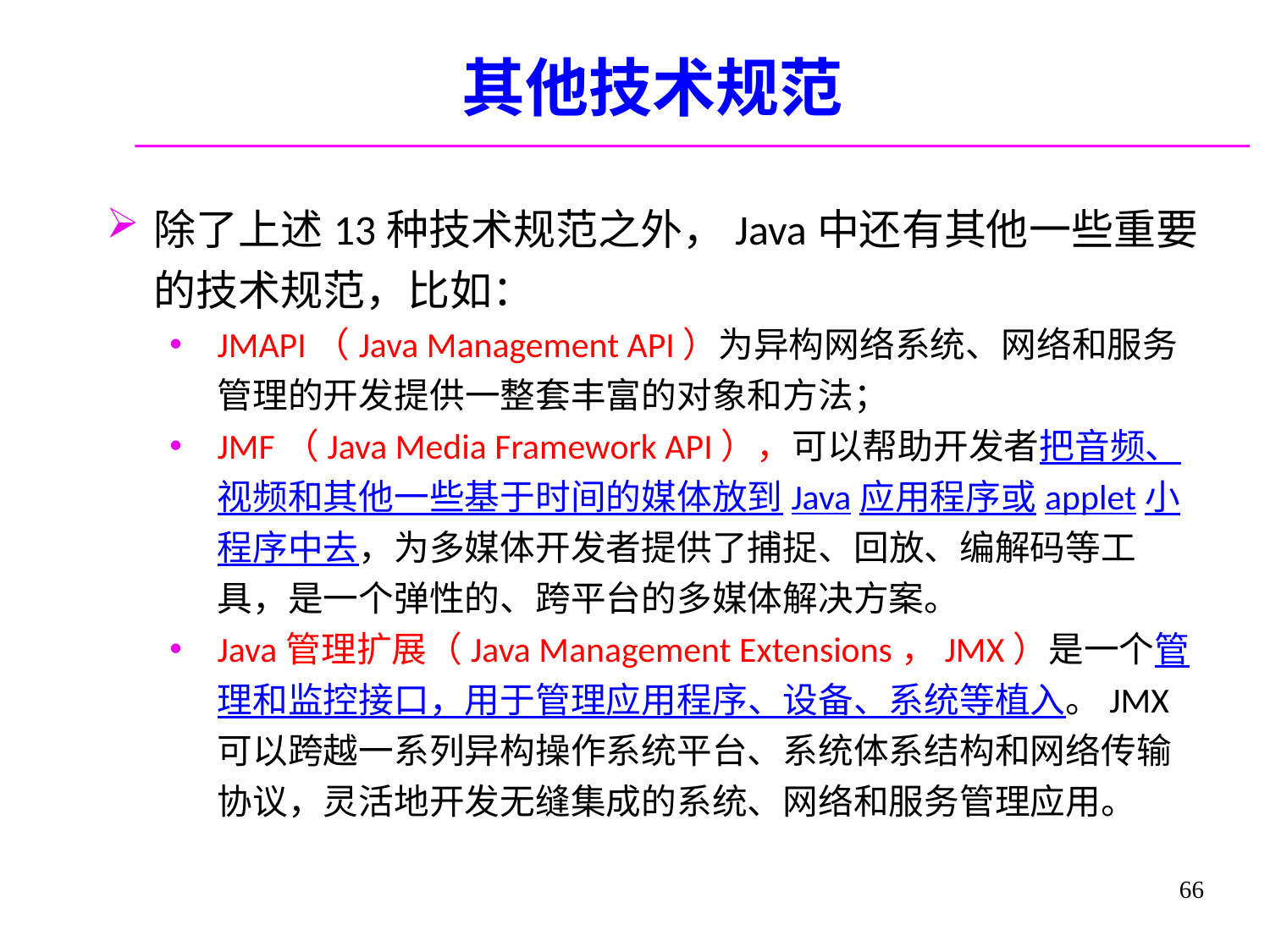

# 其他技术规范
除了上述13种技术规范之外，Java中还有其他一些重要的技术规范，比如：
JMAPI（Java Management API）为异构网络系统、网络和服务管理的开发提供一整套丰富的对象和方法；
JMF（Java Media Framework API），可以帮助开发者把音频、视频和其他一些基于时间的媒体放到Java应用程序或applet小程序中去，为多媒体开发者提供了捕捉、回放、编解码等工具，是一个弹性的、跨平台的多媒体解决方案。
Java管理扩展（Java Management Extensions，JMX）是一个管理和监控接口，用于管理应用程序、设备、系统等植入。JMX可以跨越一系列异构操作系统平台、系统体系结构和网络传输协议，灵活地开发无缝集成的系统、网络和服务管理应用。

66